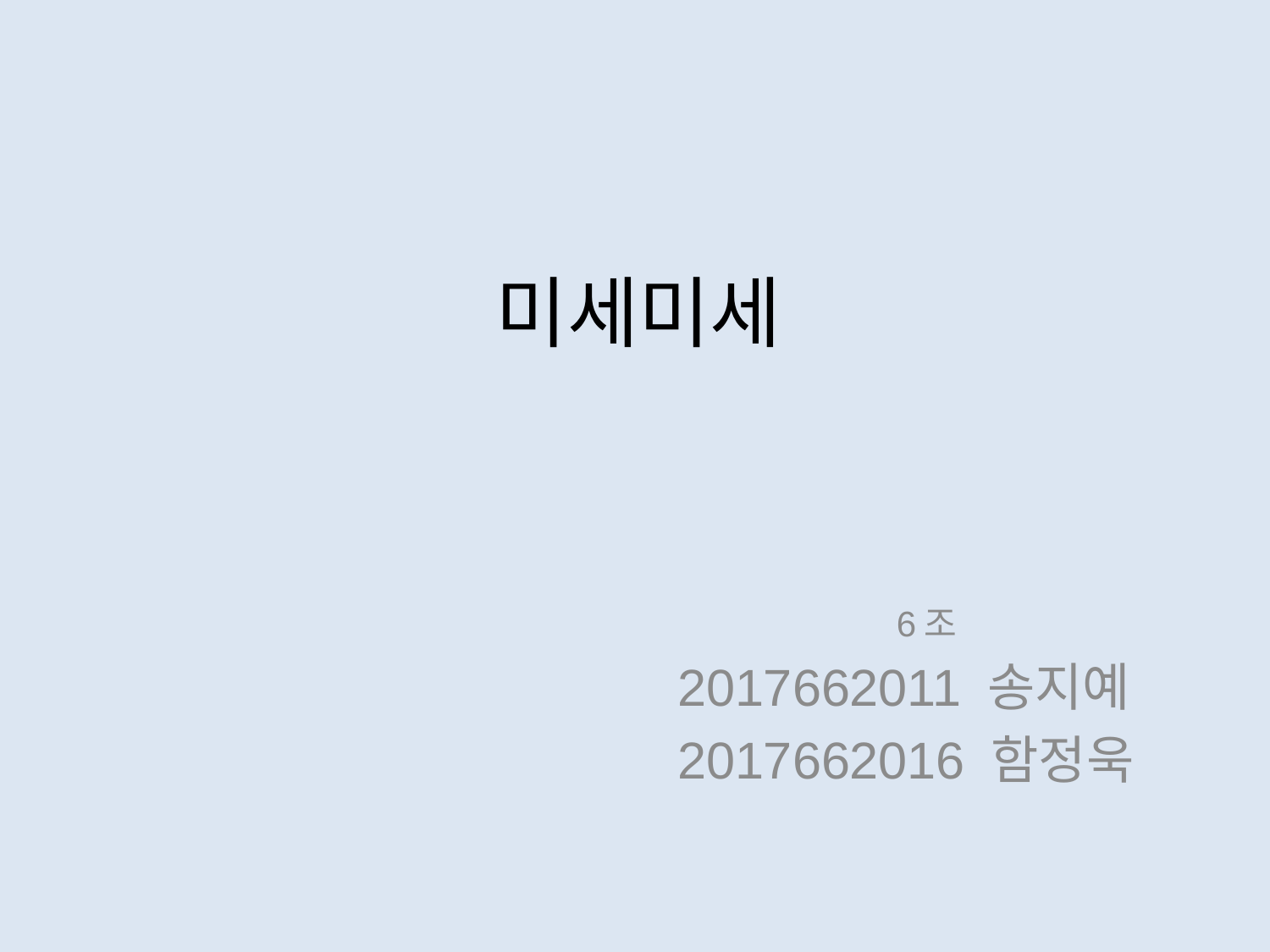

# 미세미세
6조
2017662011 송지예
2017662016 함정욱